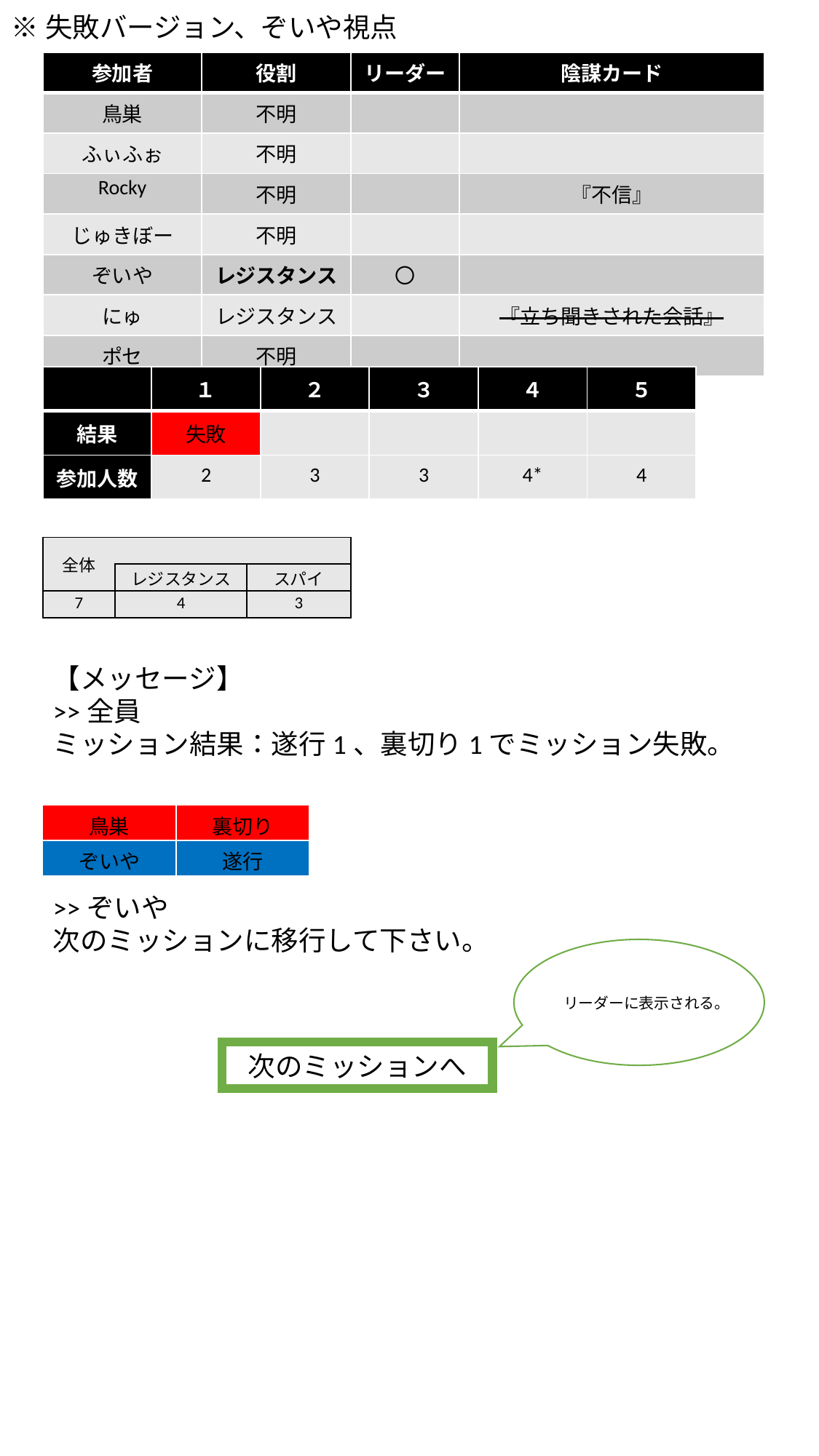

※失敗バージョン、ぞいや視点
| 参加者 | 役割 | リーダー | 陰謀カード |
| --- | --- | --- | --- |
| 鳥巣 | 不明 |  |  |
| ふぃふぉ | 不明 |  |  |
| Rocky | 不明 |  | 『不信』 |
| じゅきぼー | 不明 |  |  |
| ぞいや | レジスタンス | 〇 |  |
| にゅ | レジスタンス |  | 『立ち聞きされた会話』 |
| ポセ | 不明 |  |  |
|  | １ | ２ | ３ | ４ | ５ |
| --- | --- | --- | --- | --- | --- |
| 結果 | 失敗 |  |  |  |  |
| 参加人数 | 2 | 3 | 3 | 4\* | 4 |
| 全体 |  |  |
| --- | --- | --- |
|  | レジスタンス | スパイ |
| 7 | 4 | 3 |
【メッセージ】
>>全員
ミッション結果：遂行1、裏切り1でミッション失敗。

>>ぞいや
次のミッションに移行して下さい。

| 鳥巣 | 裏切り |
| --- | --- |
| ぞいや | 遂行 |
リーダーに表示される。
次のミッションへ